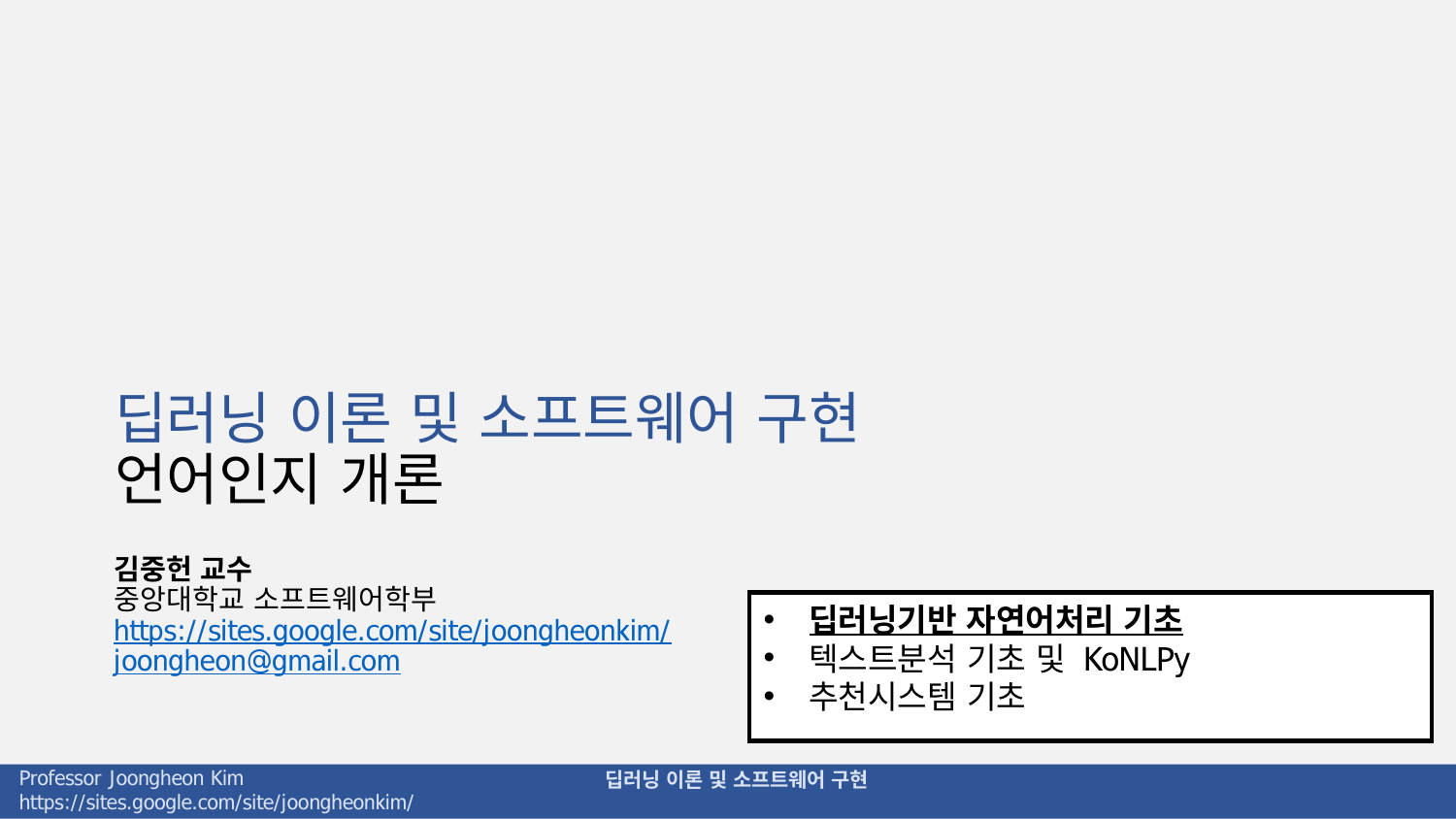

# 딥러닝 이론 및 소프트웨어 구현 언어인지 개론
김중헌 교수
중앙대학교 소프트웨어학부
https://sites.google.com/site/joongheonkim/
joongheon@gmail.com
딥러닝기반 자연어처리 기초
텍스트분석 기초 및 KoNLPy
추천시스템 기초